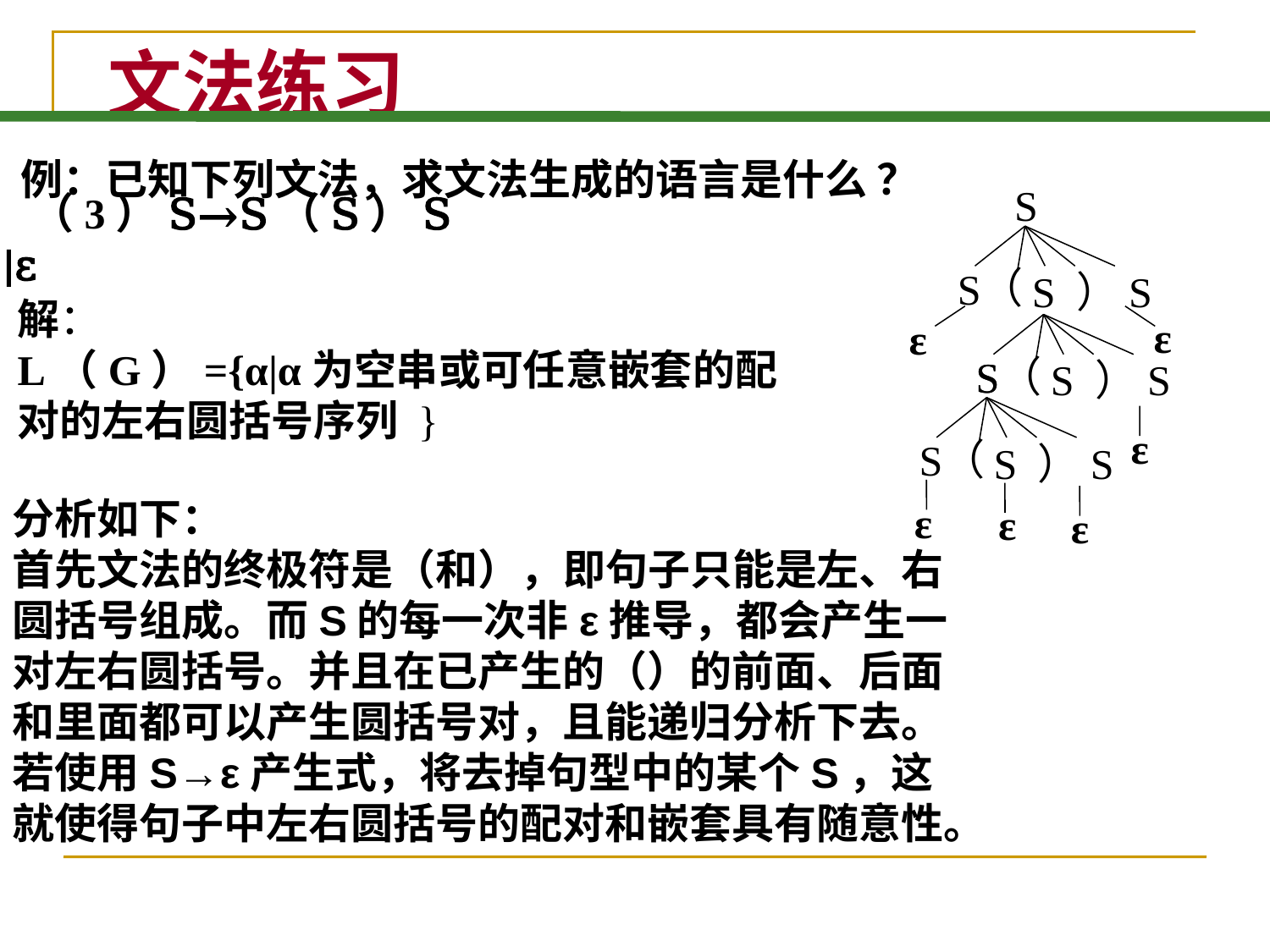

# 文法练习

例：已知下列文法，求文法生成的语言是什么 ？
S

（
S
S ）S
ε

（
S
S ）S
S

（
S
S ）S

ε

ε

ε
（3）S→S（S）S |ε
解：
L（G）={α|α为空串或可任意嵌套的配对的左右圆括号序列 }

ε

ε
分析如下：
首先文法的终极符是（和），即句子只能是左、右圆括号组成。而S的每一次非ε推导，都会产生一对左右圆括号。并且在已产生的（）的前面、后面和里面都可以产生圆括号对，且能递归分析下去。
若使用S→ε产生式，将去掉句型中的某个S，这就使得句子中左右圆括号的配对和嵌套具有随意性。
51